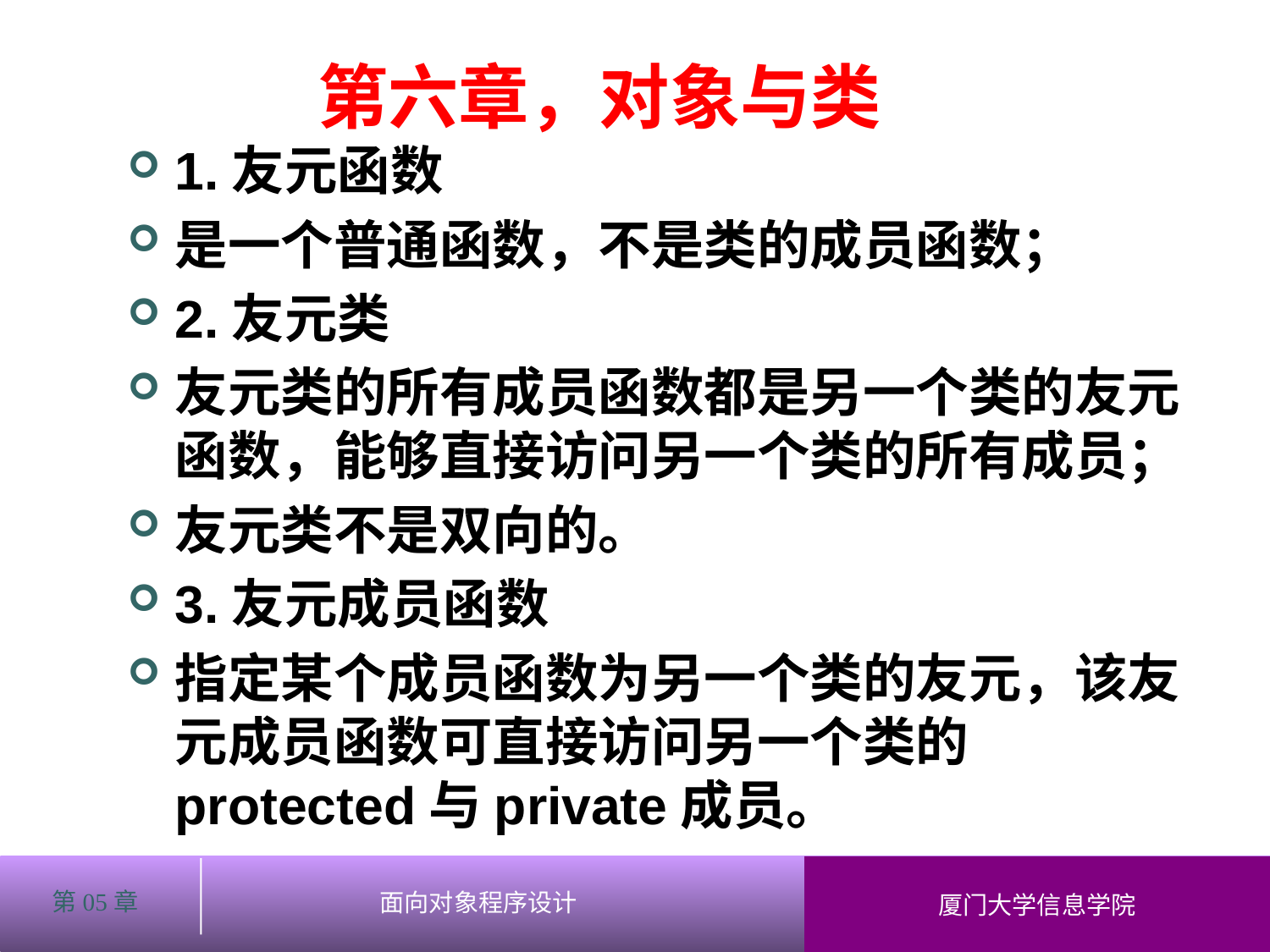

# 第六章，对象与类
1.友元函数
是一个普通函数，不是类的成员函数；
2.友元类
友元类的所有成员函数都是另一个类的友元函数，能够直接访问另一个类的所有成员；
友元类不是双向的。
3.友元成员函数
指定某个成员函数为另一个类的友元，该友元成员函数可直接访问另一个类的protected与private成员。

24